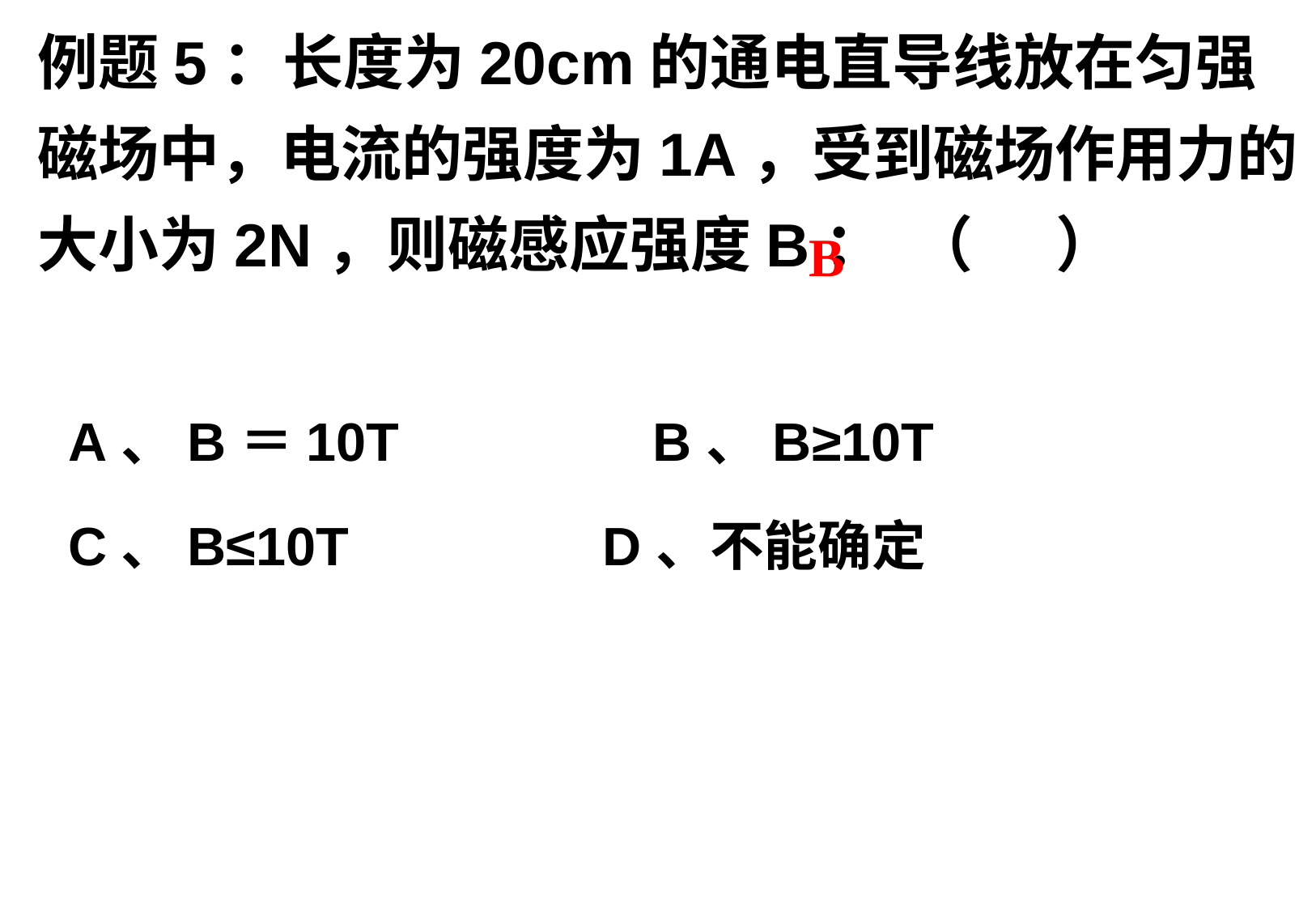

例题5：长度为20cm的通电直导线放在匀强磁场中，电流的强度为1A，受到磁场作用力的大小为2N，则磁感应强度B：  （      ）
B
A、B＝10T                 B、B≥10T
C、B≤10T                 D、不能确定